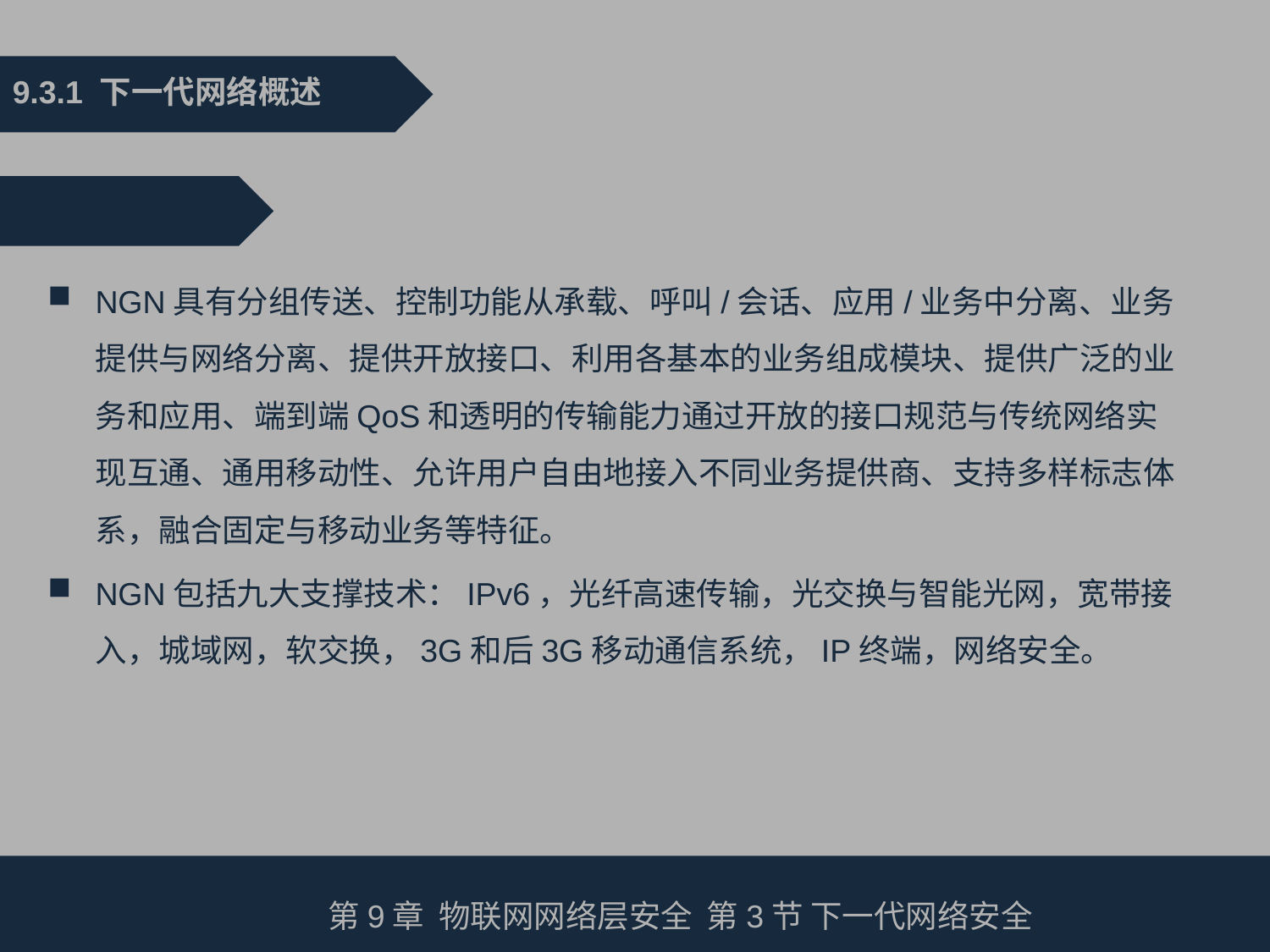

9.3.1 下一代网络概述
NGN具有分组传送、控制功能从承载、呼叫/会话、应用/业务中分离、业务提供与网络分离、提供开放接口、利用各基本的业务组成模块、提供广泛的业务和应用、端到端QoS和透明的传输能力通过开放的接口规范与传统网络实现互通、通用移动性、允许用户自由地接入不同业务提供商、支持多样标志体系，融合固定与移动业务等特征。
NGN包括九大支撑技术：IPv6，光纤高速传输，光交换与智能光网，宽带接入，城域网，软交换，3G和后3G移动通信系统，IP终端，网络安全。
第9章  物联网网络层安全  第3节 下一代网络安全